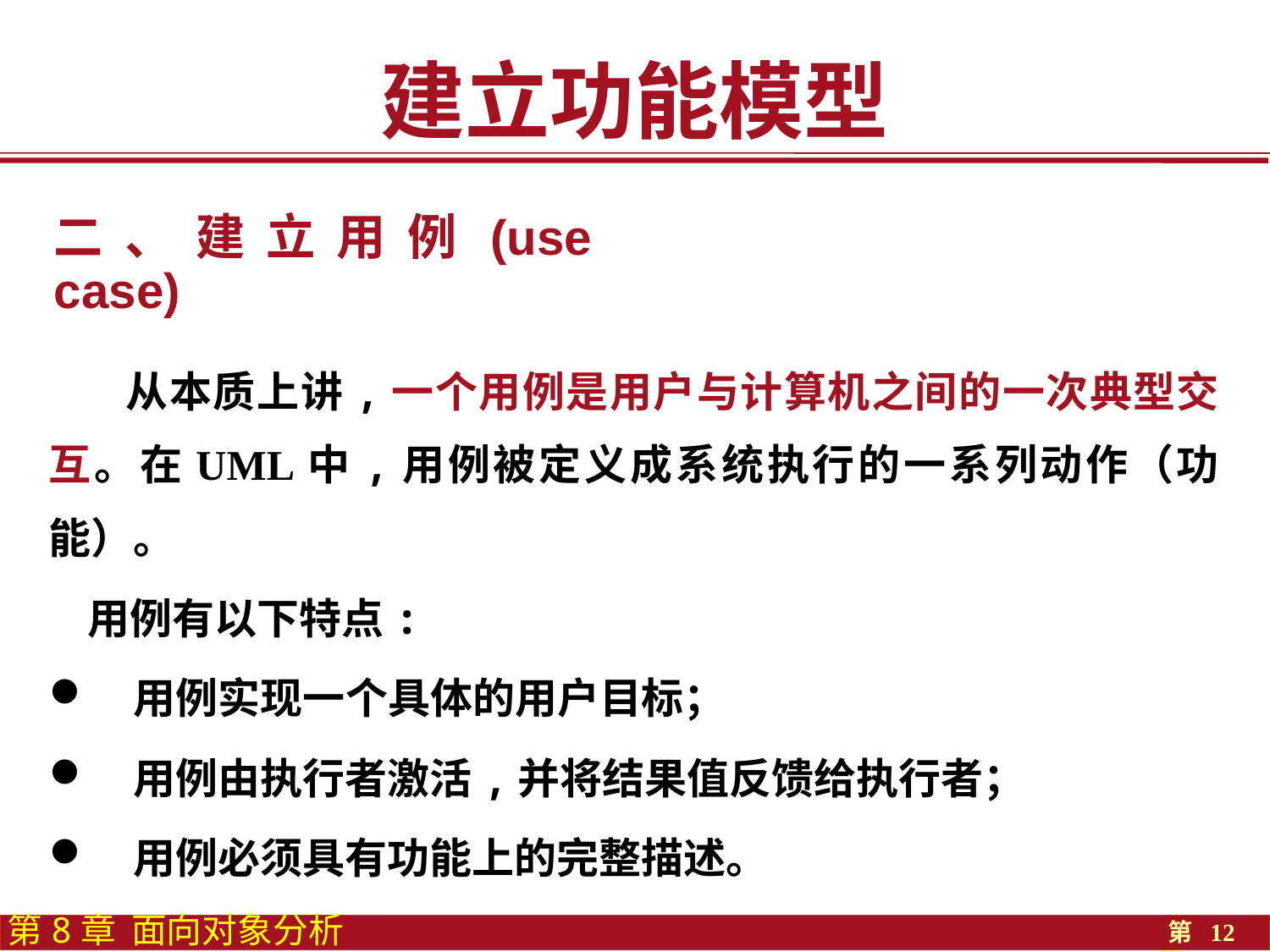

建立功能模型
二、建立用例(use case)
  　从本质上讲,一个用例是用户与计算机之间的一次典型交互。在UML中,用例被定义成系统执行的一系列动作（功能）。
   用例有以下特点:
　用例实现一个具体的用户目标；
　用例由执行者激活,并将结果值反馈给执行者；
　用例必须具有功能上的完整描述。